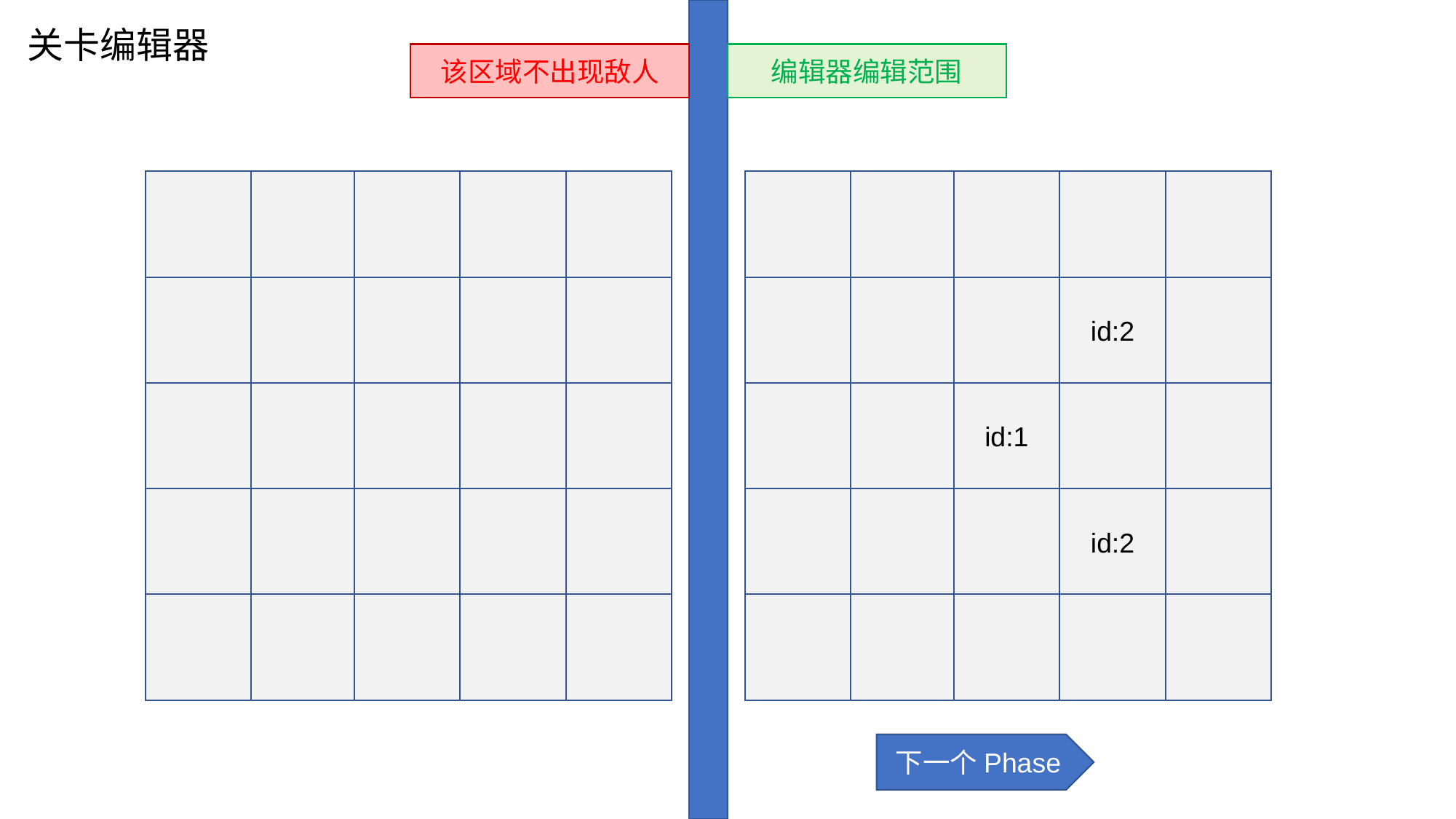

关卡编辑器
该区域不出现敌人
编辑器编辑范围

id:2

id:1

id:2

下一个Phase